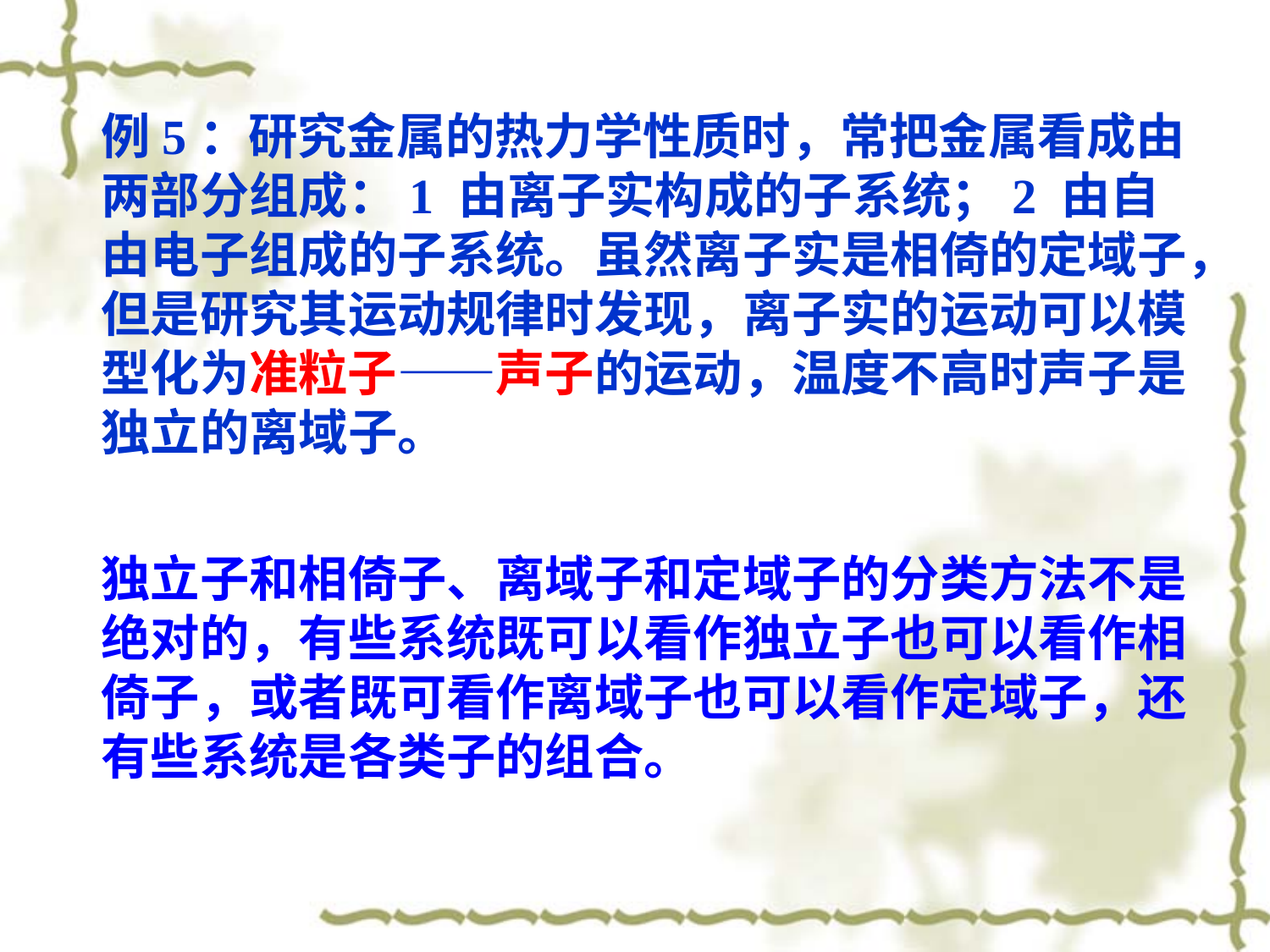

例5：研究金属的热力学性质时，常把金属看成由两部分组成：1 由离子实构成的子系统；2 由自由电子组成的子系统。虽然离子实是相倚的定域子，但是研究其运动规律时发现，离子实的运动可以模型化为准粒子——声子的运动，温度不高时声子是独立的离域子。
独立子和相倚子、离域子和定域子的分类方法不是绝对的，有些系统既可以看作独立子也可以看作相倚子，或者既可看作离域子也可以看作定域子，还有些系统是各类子的组合。